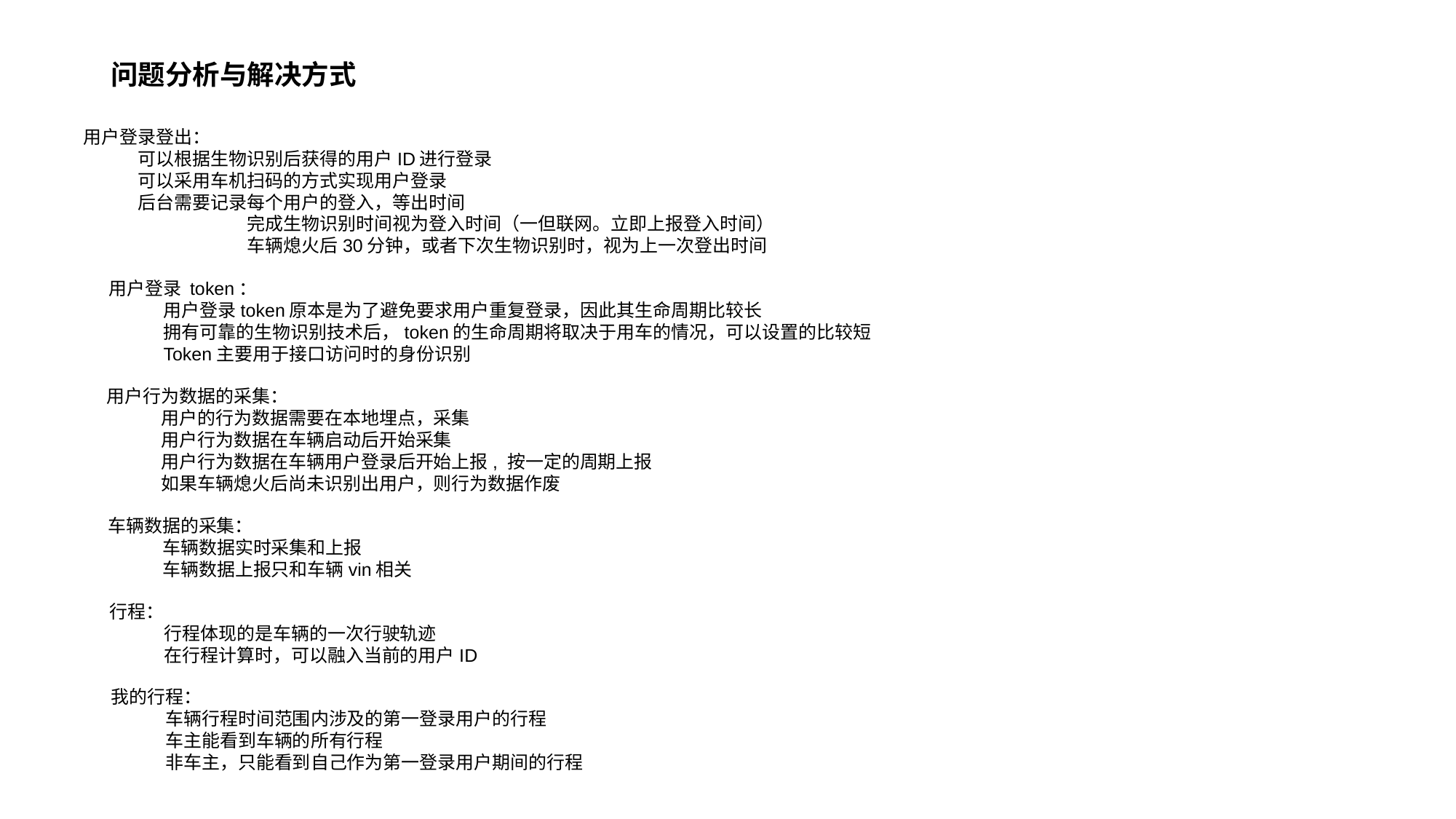

# 问题分析与解决方式
用户登录登出：
可以根据生物识别后获得的用户ID进行登录
可以采用车机扫码的方式实现用户登录
后台需要记录每个用户的登入，等出时间
	完成生物识别时间视为登入时间（一但联网。立即上报登入时间）
	车辆熄火后30分钟，或者下次生物识别时，视为上一次登出时间
用户登录 token：
用户登录token原本是为了避免要求用户重复登录，因此其生命周期比较长
拥有可靠的生物识别技术后，token的生命周期将取决于用车的情况，可以设置的比较短
Token主要用于接口访问时的身份识别
用户行为数据的采集：
用户的行为数据需要在本地埋点，采集
用户行为数据在车辆启动后开始采集
用户行为数据在车辆用户登录后开始上报, 按一定的周期上报
如果车辆熄火后尚未识别出用户，则行为数据作废
车辆数据的采集：
车辆数据实时采集和上报
车辆数据上报只和车辆vin相关
行程：
行程体现的是车辆的一次行驶轨迹
在行程计算时，可以融入当前的用户ID
我的行程：
车辆行程时间范围内涉及的第一登录用户的行程
车主能看到车辆的所有行程
非车主，只能看到自己作为第一登录用户期间的行程